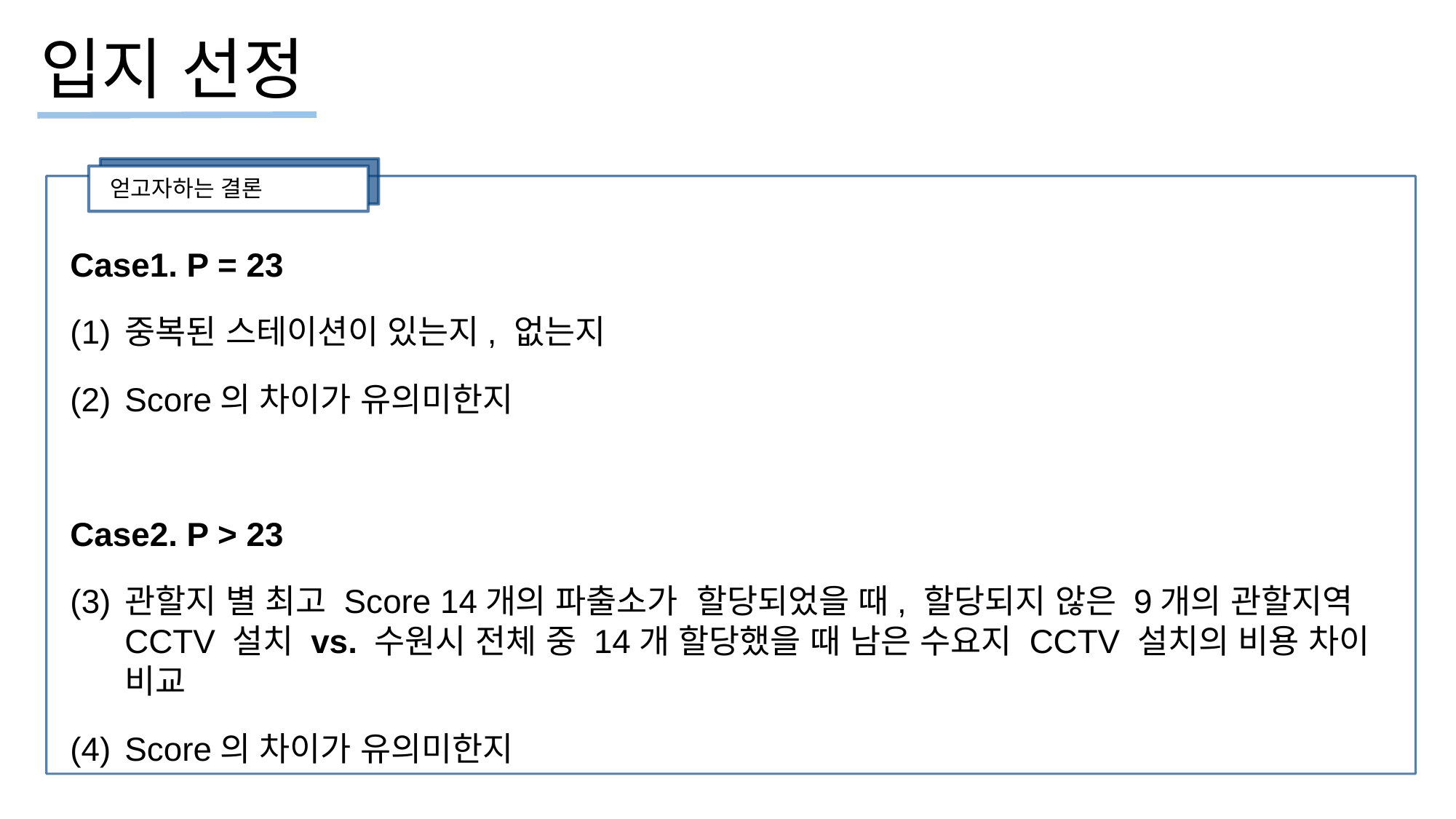

입지 선정

얻고자하는 결론

Case1. P = 23
중복된 스테이션이 있는지, 없는지
Score의 차이가 유의미한지

Case2. P > 23
관할지 별 최고 Score 14개의 파출소가  할당되었을 때, 할당되지 않은 9개의 관할지역 CCTV 설치 vs. 수원시 전체 중 14개 할당했을 때 남은 수요지 CCTV 설치의 비용 차이 비교
Score의 차이가 유의미한지